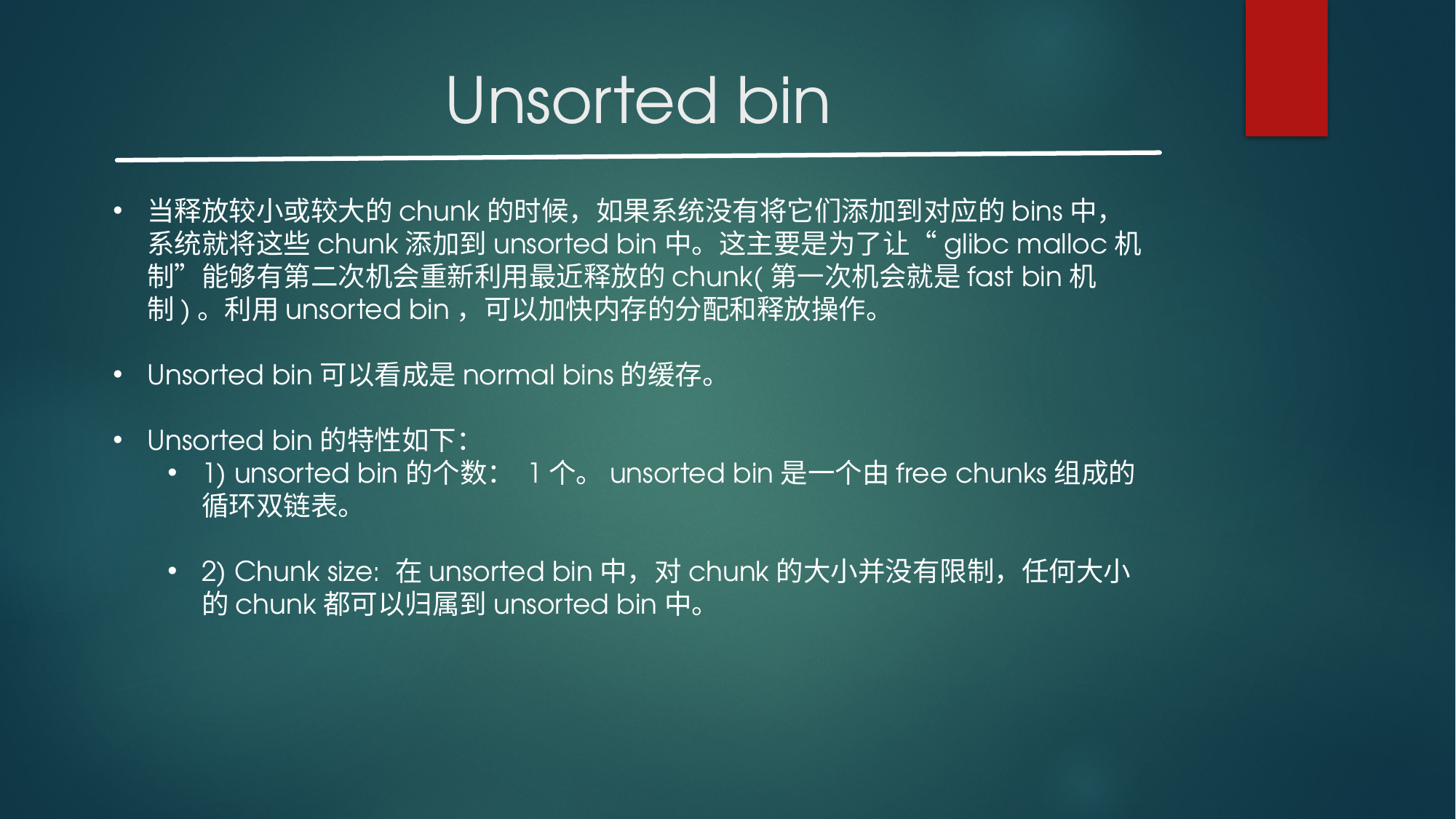

# Unsorted bin
当释放较小或较大的chunk的时候，如果系统没有将它们添加到对应的bins中，系统就将这些chunk添加到unsorted bin中。这主要是为了让“glibc malloc机制”能够有第二次机会重新利用最近释放的chunk(第一次机会就是fast bin机制)。利用unsorted bin，可以加快内存的分配和释放操作。

Unsorted bin可以看成是normal bins的缓存。

Unsorted bin的特性如下：
1) unsorted bin的个数： 1个。unsorted bin是一个由free chunks组成的循环双链表。

2) Chunk size: 在unsorted bin中，对chunk的大小并没有限制，任何大小的chunk都可以归属到unsorted bin中。